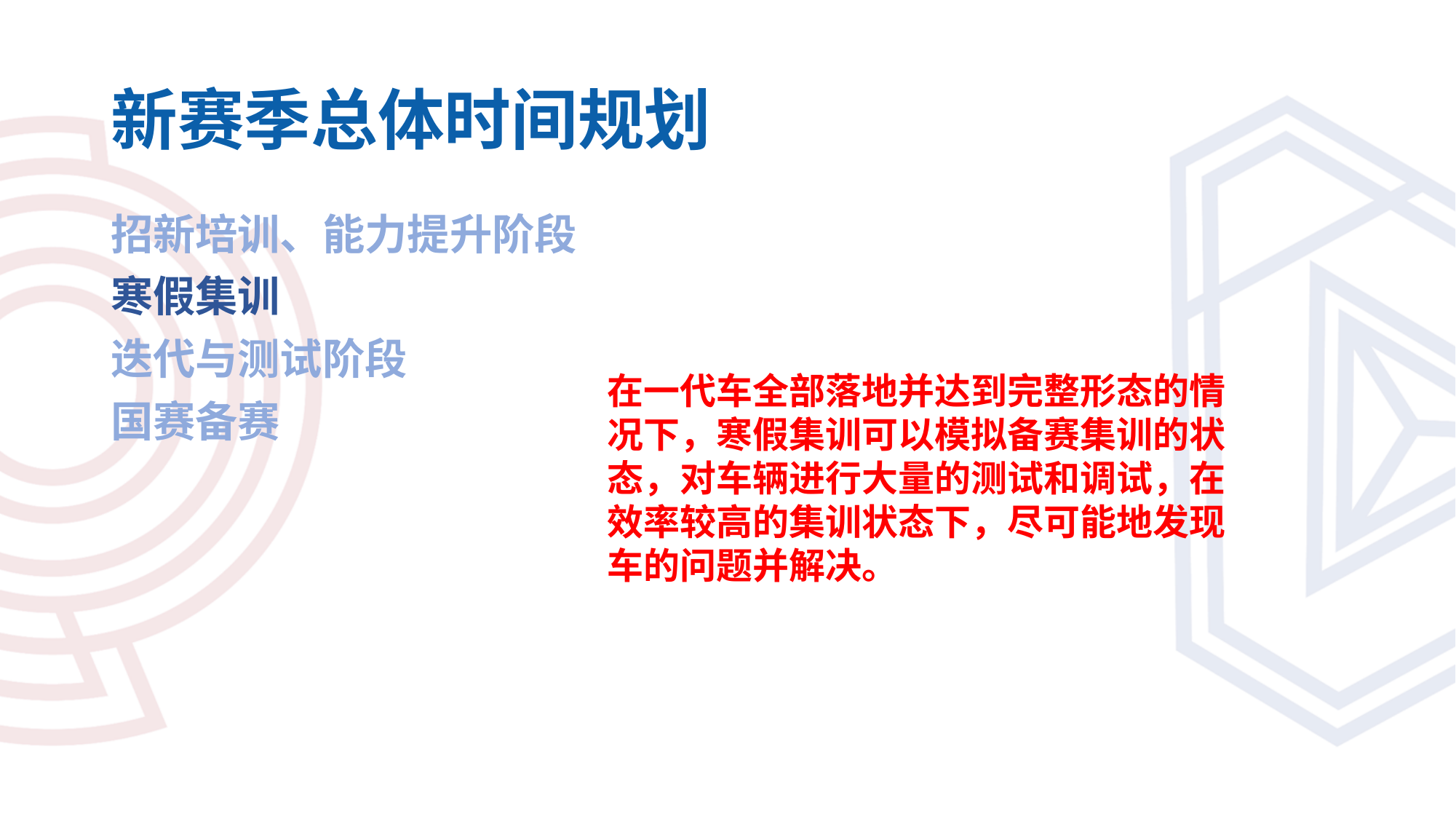

# 新赛季总体时间规划
招新培训、能力提升阶段
寒假集训
迭代与测试阶段
在一代车全部落地并达到完整形态的情况下，寒假集训可以模拟备赛集训的状态，对车辆进行大量的测试和调试，在效率较高的集训状态下，尽可能地发现车的问题并解决。
国赛备赛